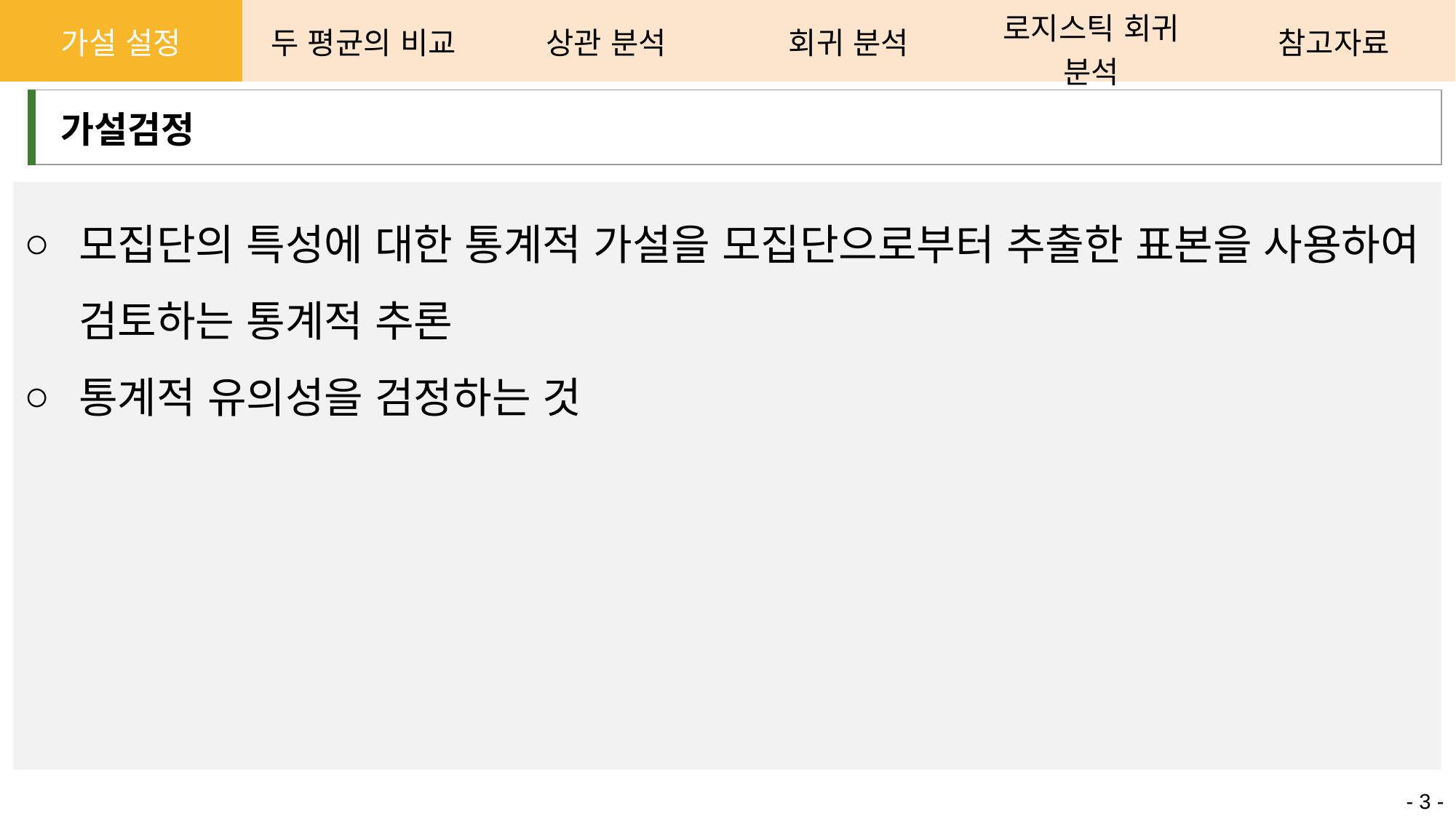

| 가설 설정 | 두 평균의 비교 | 상관 분석 | 회귀 분석 | 로지스틱 회귀 분석 | 참고자료 |
| --- | --- | --- | --- | --- | --- |
| 가설검정 |
| --- |
모집단의 특성에 대한 통계적 가설을 모집단으로부터 추출한 표본을 사용하여 검토하는 통계적 추론
통계적 유의성을 검정하는 것
- 3 -